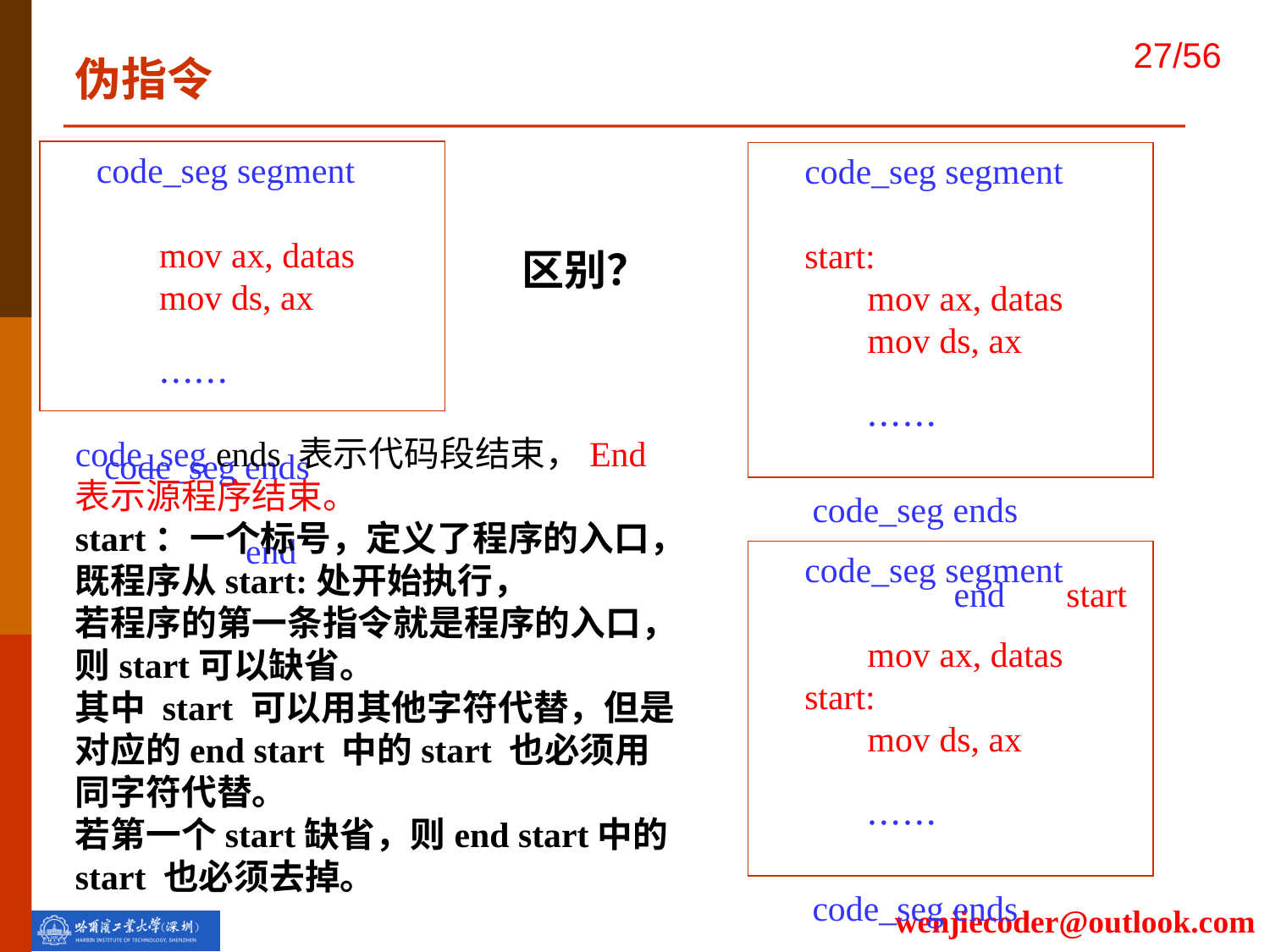

伪指令
　code_seg segment
            mov ax, datas
            mov ds, ax 　　　　　　　　　　
　　　……　　　　　　
　 code_seg ends 　　　　　　　
　　　　　 end
　code_seg segment
　start:
            mov ax, datas
            mov ds, ax 　　　　　　　　　　
　　　……　　　　　　
　 code_seg ends 　　　　　　　
　　　　　 end 　start
区别？
code_seg ends 表示代码段结束，End表示源程序结束。
start：一个标号，定义了程序的入口，既程序从start:处开始执行，
若程序的第一条指令就是程序的入口，则start可以缺省。
其中 start 可以用其他字符代替，但是对应的end start 中的start 也必须用同字符代替。
若第一个start缺省，则end start中的 start 也必须去掉。
　code_seg segment
            mov ax, datas
　start:
            mov ds, ax 　　　　　　　　　　
　　　……　　　　　　
　 code_seg ends 　　　　　　　
　　　　　 end 　start